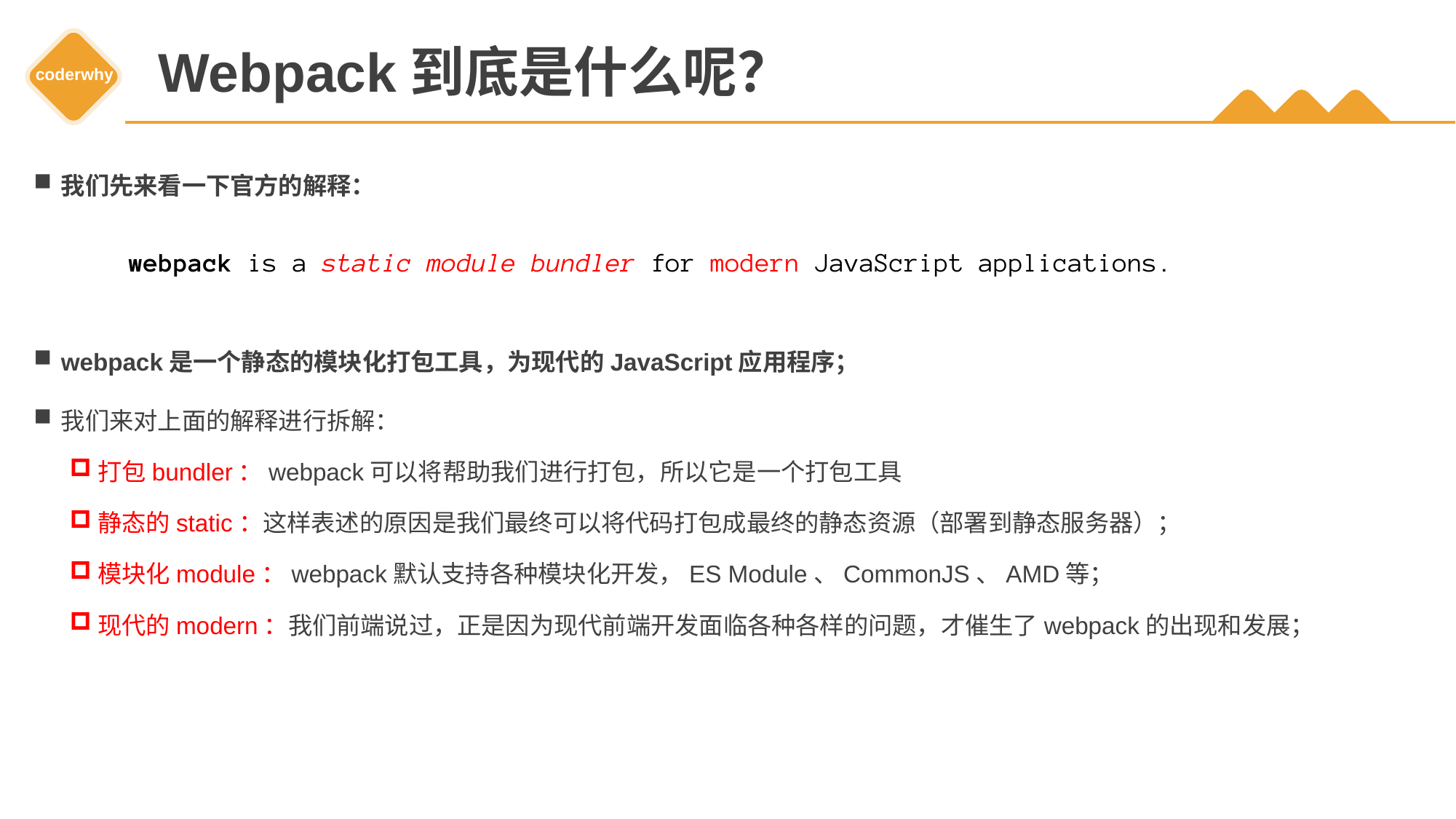

# Webpack到底是什么呢？
我们先来看一下官方的解释：

webpack是一个静态的模块化打包工具，为现代的JavaScript应用程序；
我们来对上面的解释进行拆解：
打包bundler：webpack可以将帮助我们进行打包，所以它是一个打包工具
静态的static：这样表述的原因是我们最终可以将代码打包成最终的静态资源（部署到静态服务器）；
模块化module：webpack默认支持各种模块化开发，ES Module、CommonJS、AMD等；
现代的modern：我们前端说过，正是因为现代前端开发面临各种各样的问题，才催生了webpack的出现和发展；

webpack is a static module bundler for modern JavaScript applications.